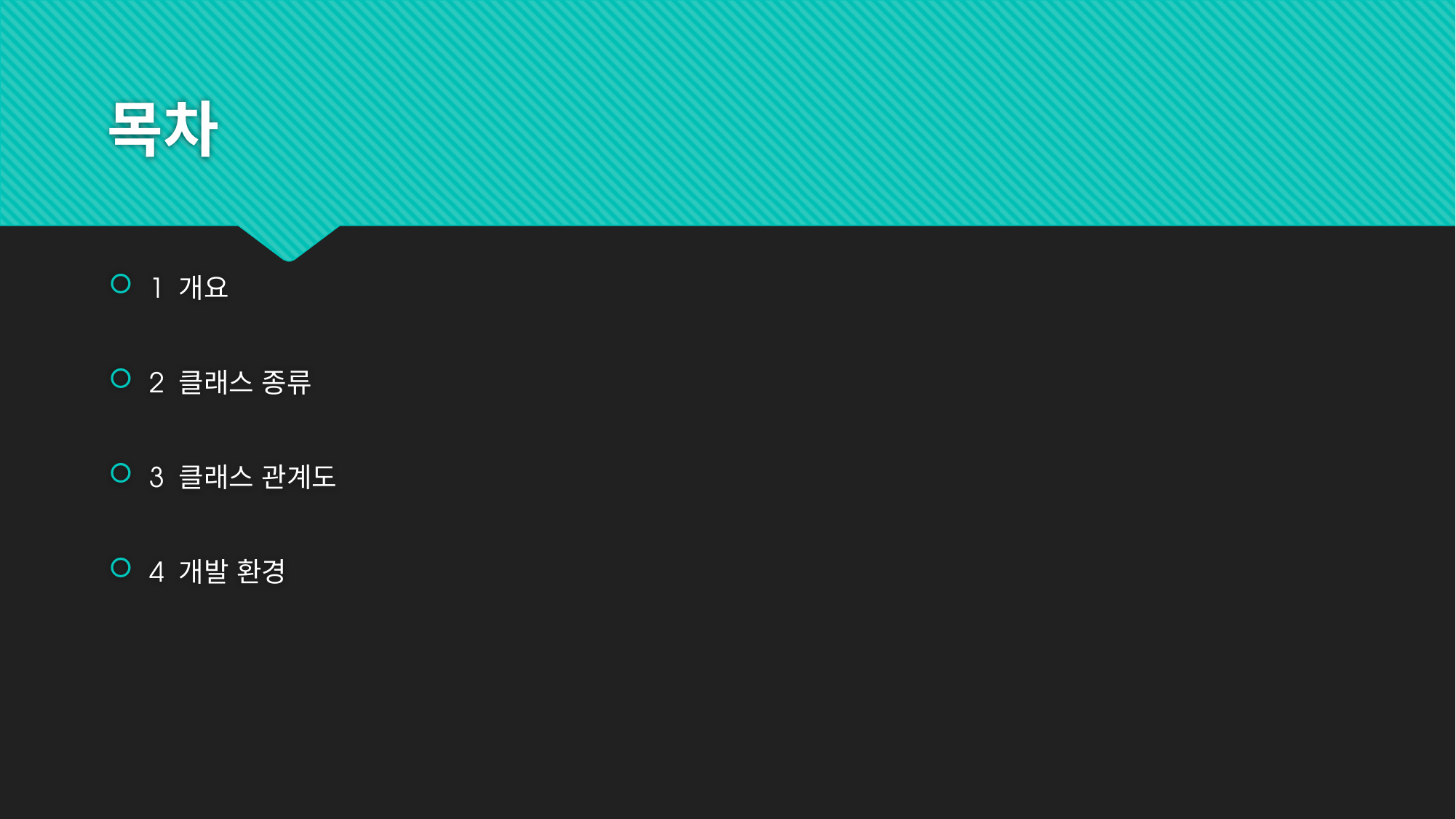

# 목차
1 개요

2 클래스 종류

3 클래스 관계도

4 개발 환경